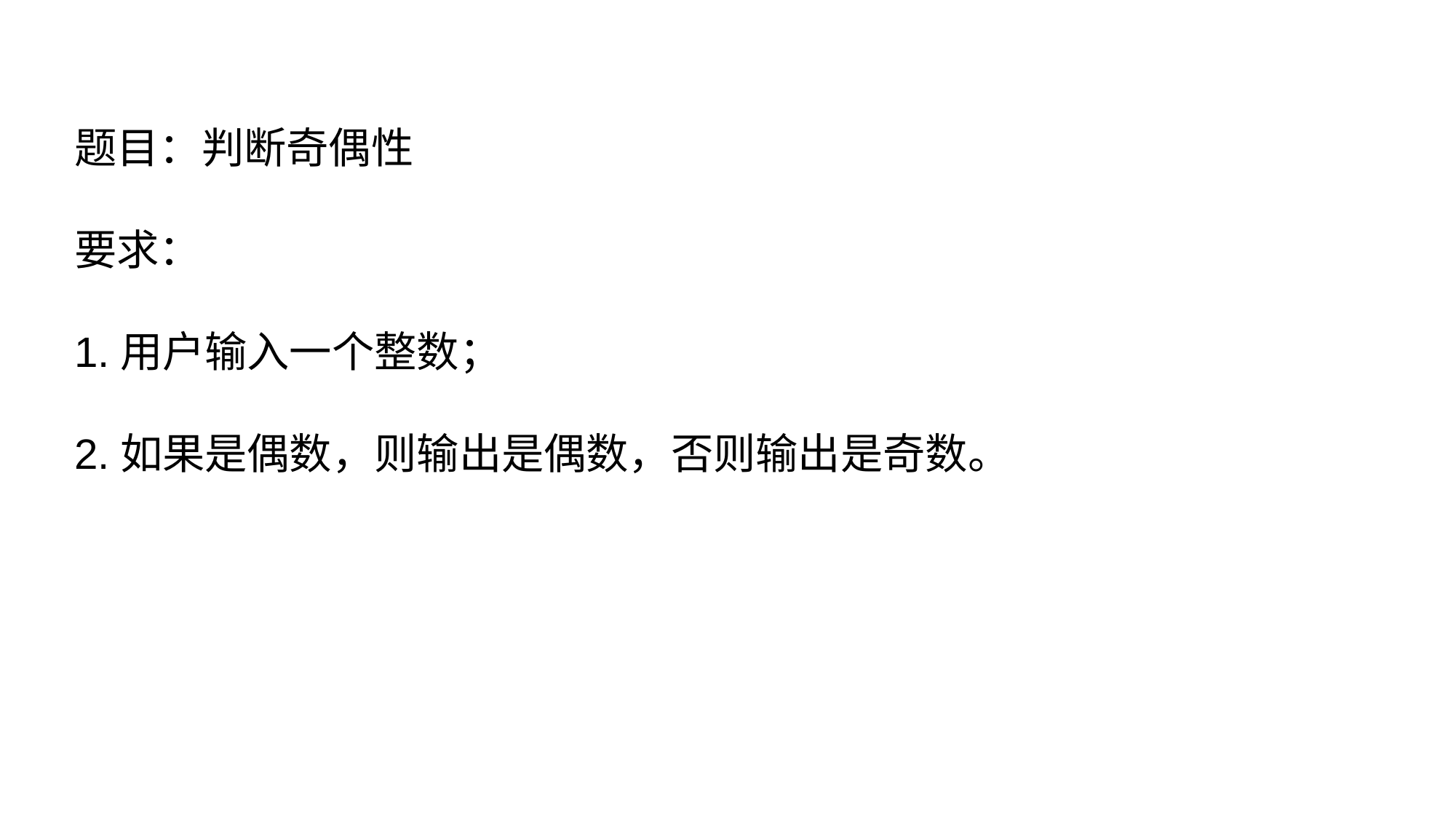

题目：判断奇偶性
要求：
1.用户输入一个整数；
2.如果是偶数，则输出是偶数，否则输出是奇数。